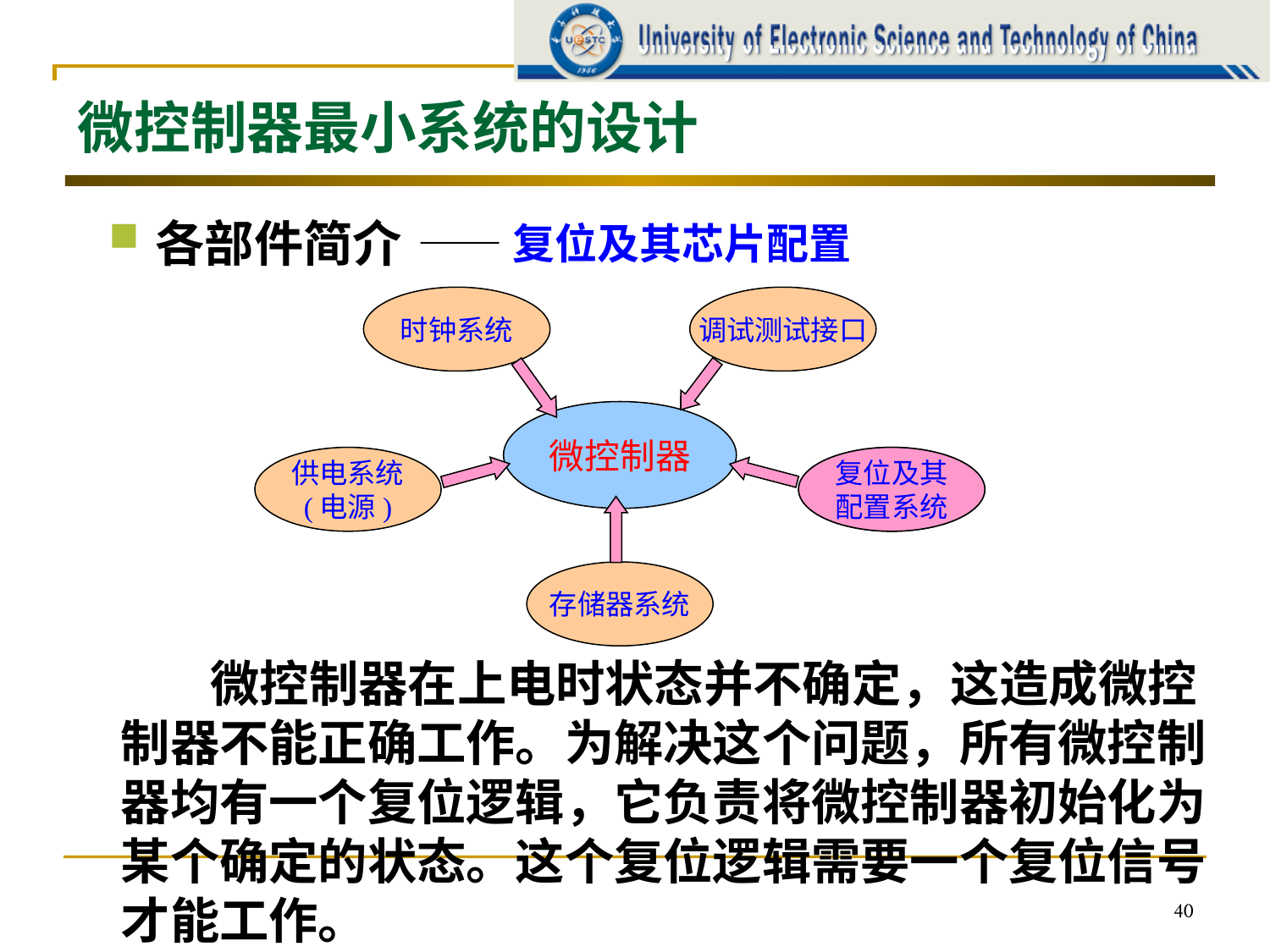

# 微控制器最小系统的设计
各部件简介
——复位及其芯片配置
时钟系统
调试测试接口

微控制器
供电系统
(电源)
复位及其
配置系统

存储器系统
复位及其
配置系统
        微控制器在上电时状态并不确定，这造成微控制器不能正确工作。为解决这个问题，所有微控制器均有一个复位逻辑，它负责将微控制器初始化为某个确定的状态。这个复位逻辑需要一个复位信号才能工作。
40